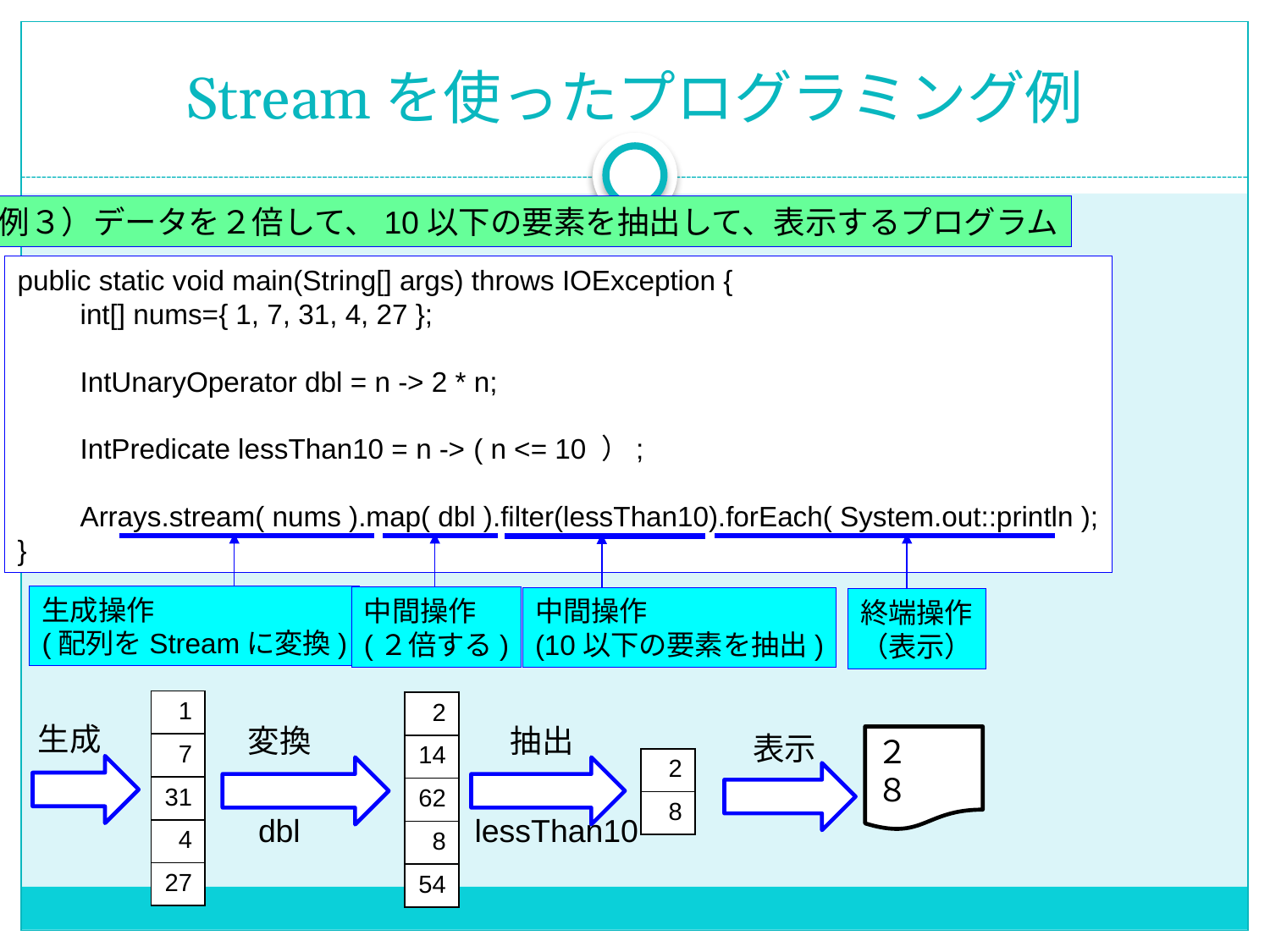

# Streamを使ったプログラミング例
例３）データを２倍して、10以下の要素を抽出して、表示するプログラム
public static void main(String[] args) throws IOException {
        int[] nums={ 1, 7, 31, 4, 27 };

        IntUnaryOperator dbl = n -> 2 * n;

        IntPredicate lessThan10 = n -> ( n <= 10 ）;

        Arrays.stream( nums ).map( dbl ).filter(lessThan10).forEach( System.out::println );
}
生成操作
(配列をStreamに変換)
中間操作
(２倍する)
中間操作
(10以下の要素を抽出)
終端操作
（表示）
| 1 |
| --- |
| 7 |
| 31 |
| 4 |
| 27 |
| 2 |
| --- |
| 14 |
| 62 |
| 8 |
| 54 |
生成
変換
抽出
表示
２
８

| 2 |
| --- |
| 8 |

dbl
lessThan10